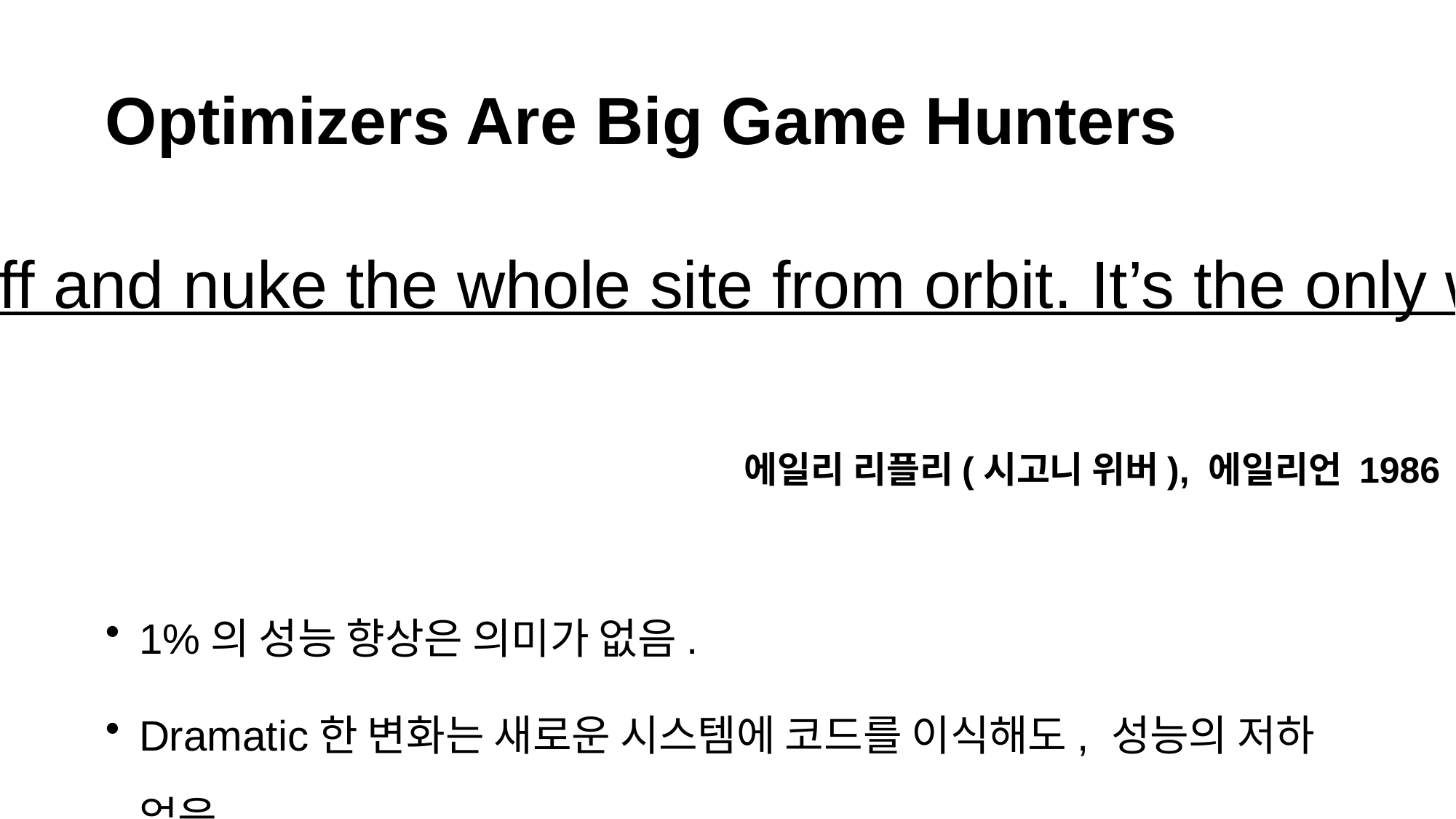

# Optimizers Are Big Game Hunters
“I say we take off and nuke the whole site from orbit. It’s the only way to be sure.”
에일리 리플리(시고니 위버), 에일리언 1986
1%의 성능 향상은 의미가 없음.
Dramatic한 변화는 새로운 시스템에 코드를 이식해도, 성능의 저하 없음.